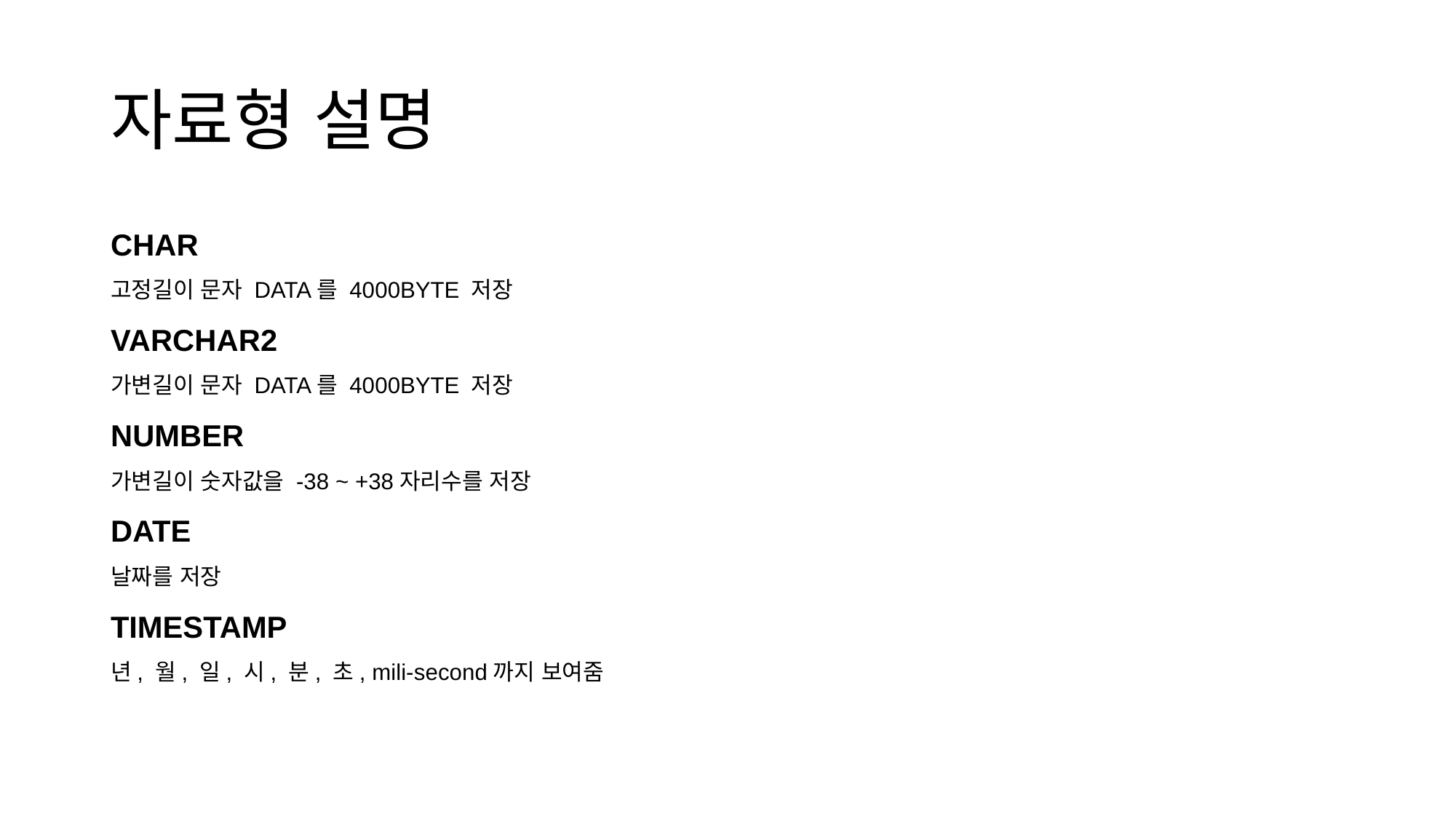

# 자료형 설명
CHAR
고정길이 문자 DATA를 4000BYTE 저장
VARCHAR2
가변길이 문자 DATA를 4000BYTE 저장
NUMBER
가변길이 숫자값을 -38 ~ +38자리수를 저장
DATE
날짜를 저장
TIMESTAMP
년, 월, 일, 시, 분, 초, mili-second까지 보여줌